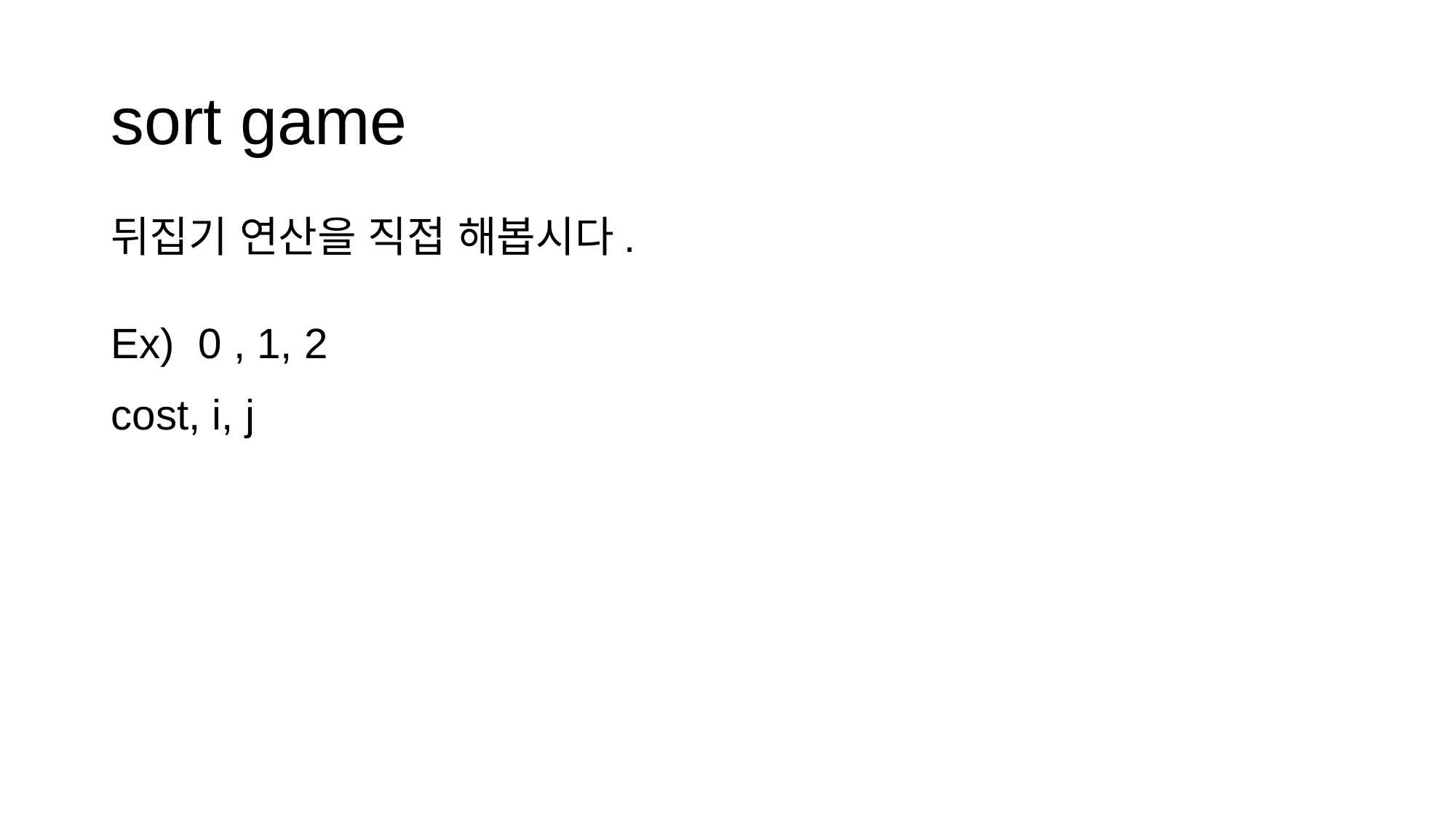

# sort game
뒤집기 연산을 직접 해봅시다.

Ex)  0 , 1, 2

cost, i, j